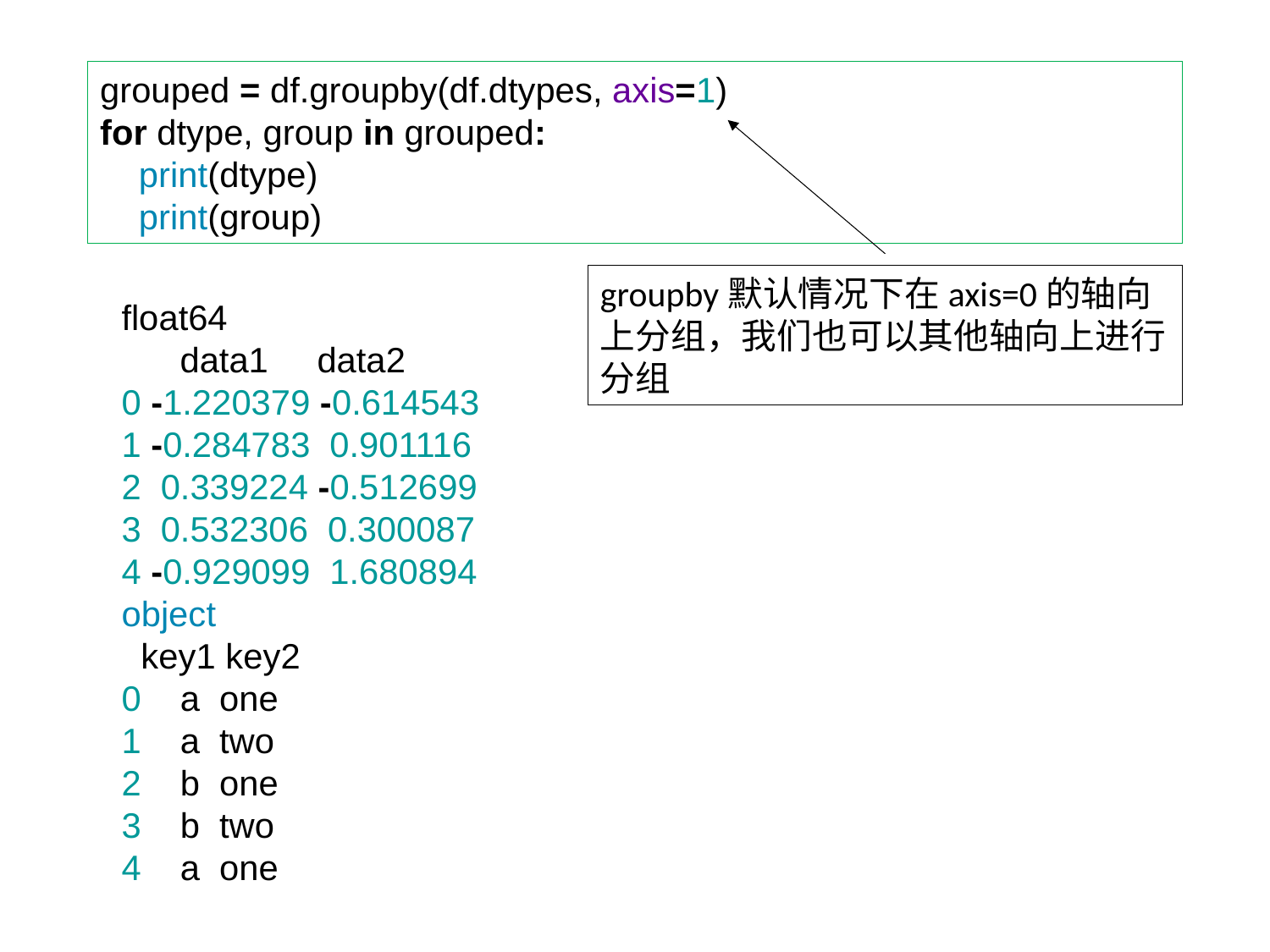

#
grouped = df.groupby(df.dtypes, axis=1)
for dtype, group in grouped:
    print(dtype)
    print(group)
groupby默认情况下在axis=0的轴向上分组，我们也可以其他轴向上进行分组
float64
      data1     data2
0 -1.220379 -0.614543
1 -0.284783  0.901116
2  0.339224 -0.512699
3  0.532306  0.300087
4 -0.929099  1.680894
object
  key1 key2
0    a  one
1    a  two
2    b  one
3    b  two
4    a  one
93